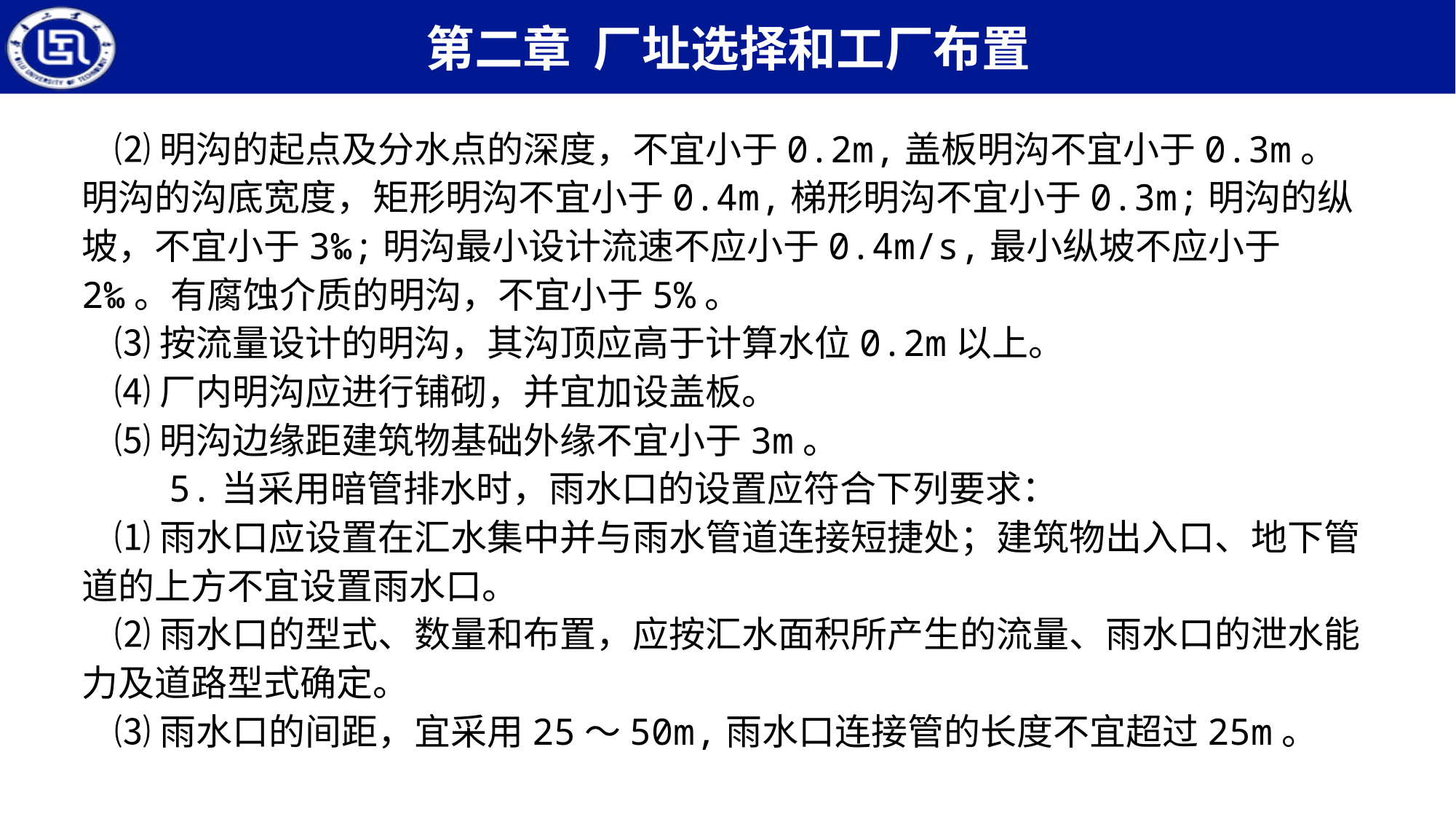

⑵明沟的起点及分水点的深度，不宜小于0.2m,盖板明沟不宜小于0.3m。明沟的沟底宽度，矩形明沟不宜小于0.4m,梯形明沟不宜小于0.3m;明沟的纵坡，不宜小于3‰;明沟最小设计流速不应小于0.4m/s,最小纵坡不应小于2‰。有腐蚀介质的明沟，不宜小于5%。
    ⑶按流量设计的明沟，其沟顶应高于计算水位0.2m以上。
    ⑷厂内明沟应进行铺砌，并宜加设盖板。
    ⑸明沟边缘距建筑物基础外缘不宜小于3m。
    5.当采用暗管排水时，雨水口的设置应符合下列要求：
    ⑴雨水口应设置在汇水集中并与雨水管道连接短捷处；建筑物出入口、地下管道的上方不宜设置雨水口。
    ⑵雨水口的型式、数量和布置，应按汇水面积所产生的流量、雨水口的泄水能力及道路型式确定。
    ⑶雨水口的间距，宜采用25～50m,雨水口连接管的长度不宜超过25m。